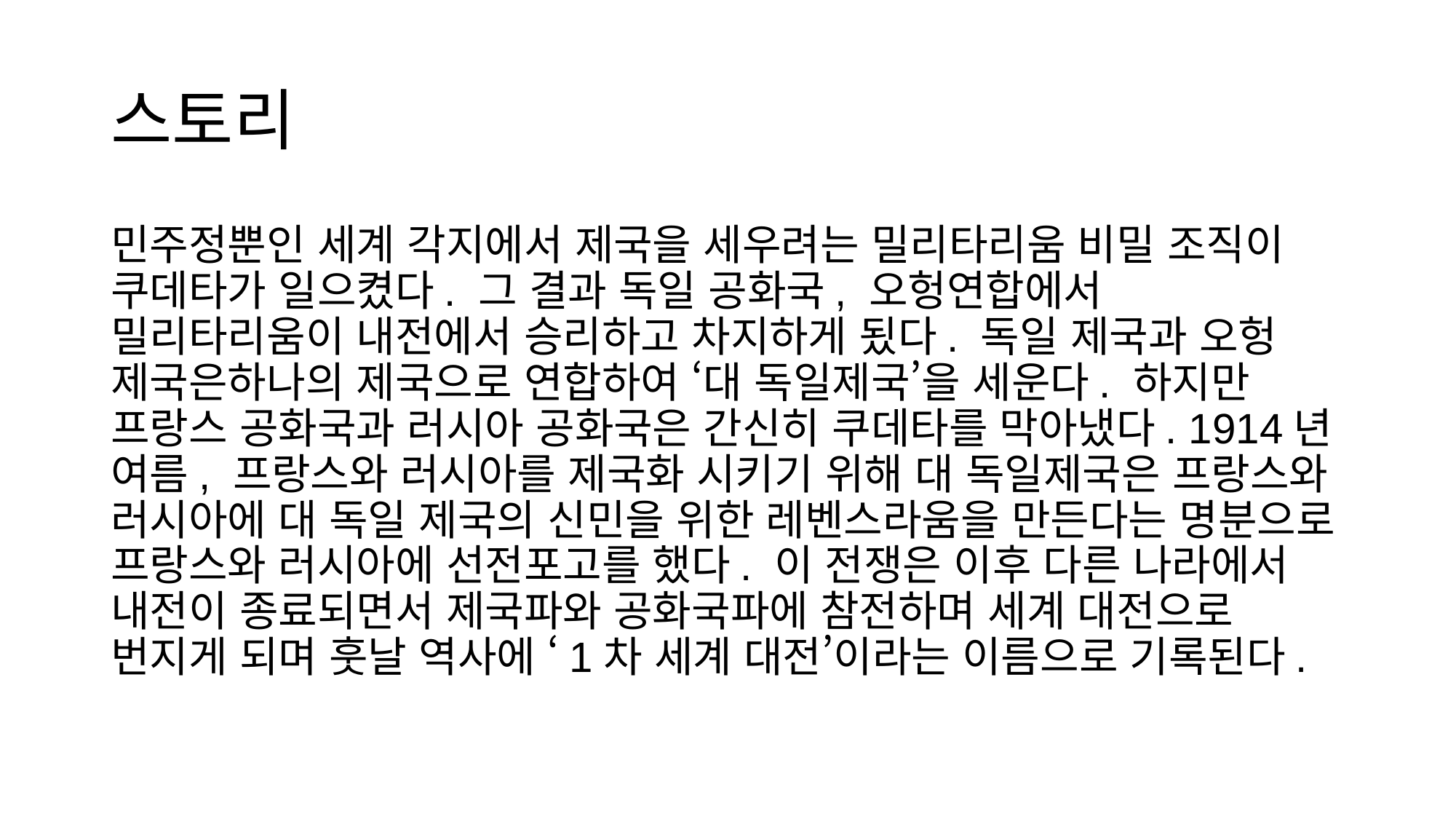

# 스토리
민주정뿐인 세계 각지에서 제국을 세우려는 밀리타리움 비밀 조직이 쿠데타가 일으켰다. 그 결과 독일 공화국, 오헝연합에서 밀리타리움이 내전에서 승리하고 차지하게 됬다. 독일 제국과 오헝 제국은하나의 제국으로 연합하여 ‘대 독일제국’을 세운다. 하지만 프랑스 공화국과 러시아 공화국은 간신히 쿠데타를 막아냈다. 1914년 여름, 프랑스와 러시아를 제국화 시키기 위해 대 독일제국은 프랑스와 러시아에 대 독일 제국의 신민을 위한 레벤스라움을 만든다는 명분으로 프랑스와 러시아에 선전포고를 했다. 이 전쟁은 이후 다른 나라에서 내전이 종료되면서 제국파와 공화국파에 참전하며 세계 대전으로 번지게 되며 훗날 역사에 ‘1차 세계 대전’이라는 이름으로 기록된다.